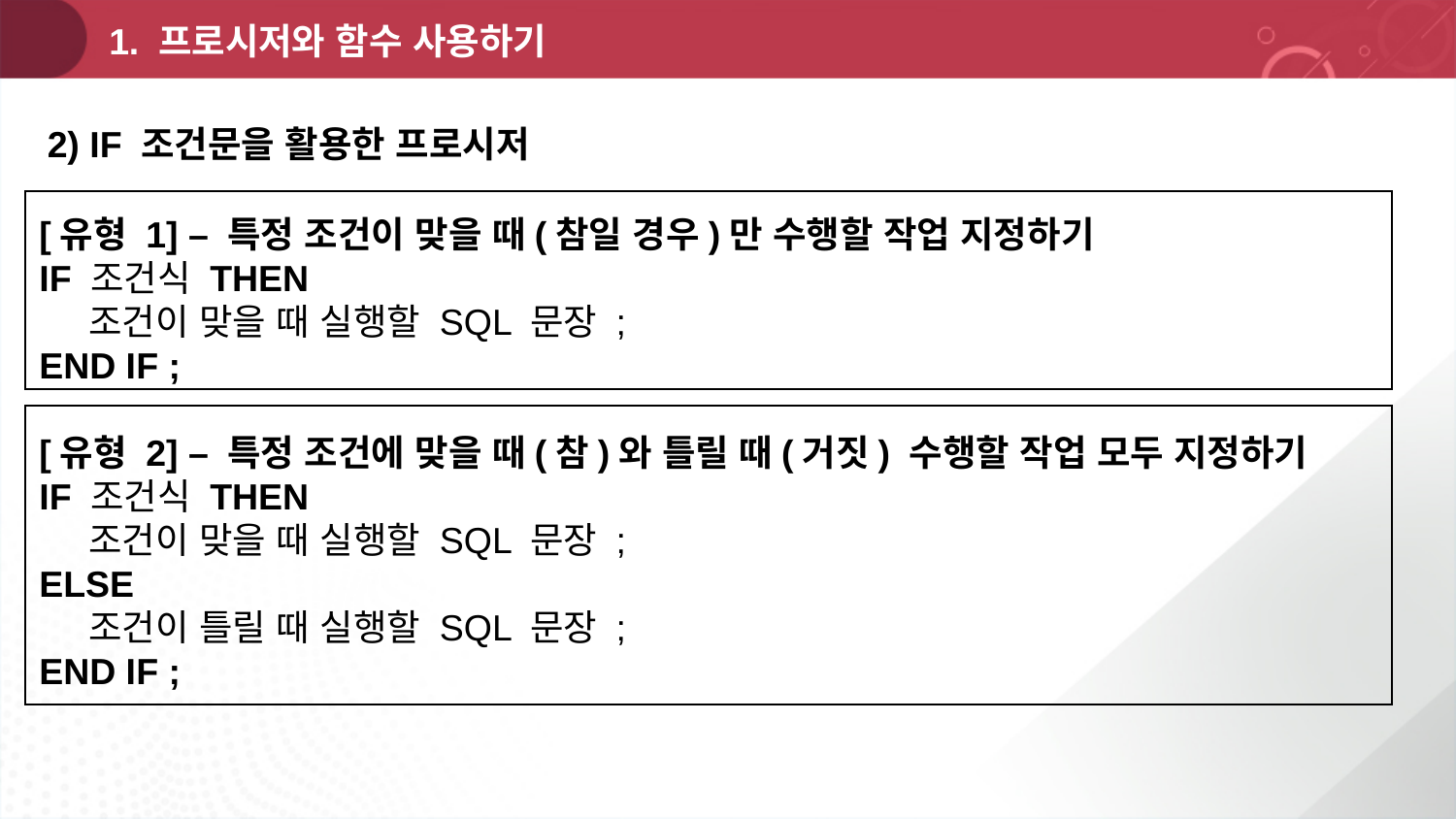

1. 프로시저와 함수 사용하기
2) IF 조건문을 활용한 프로시저

[유형 1] – 특정 조건이 맞을 때(참일 경우)만 수행할 작업 지정하기
IF 조건식 THEN
    조건이 맞을 때 실행할 SQL 문장 ;
END IF ;

[유형 2] – 특정 조건에 맞을 때(참)와 틀릴 때(거짓) 수행할 작업 모두 지정하기
IF 조건식 THEN
    조건이 맞을 때 실행할 SQL 문장 ;
ELSE
    조건이 틀릴 때 실행할 SQL 문장 ;
END IF ;